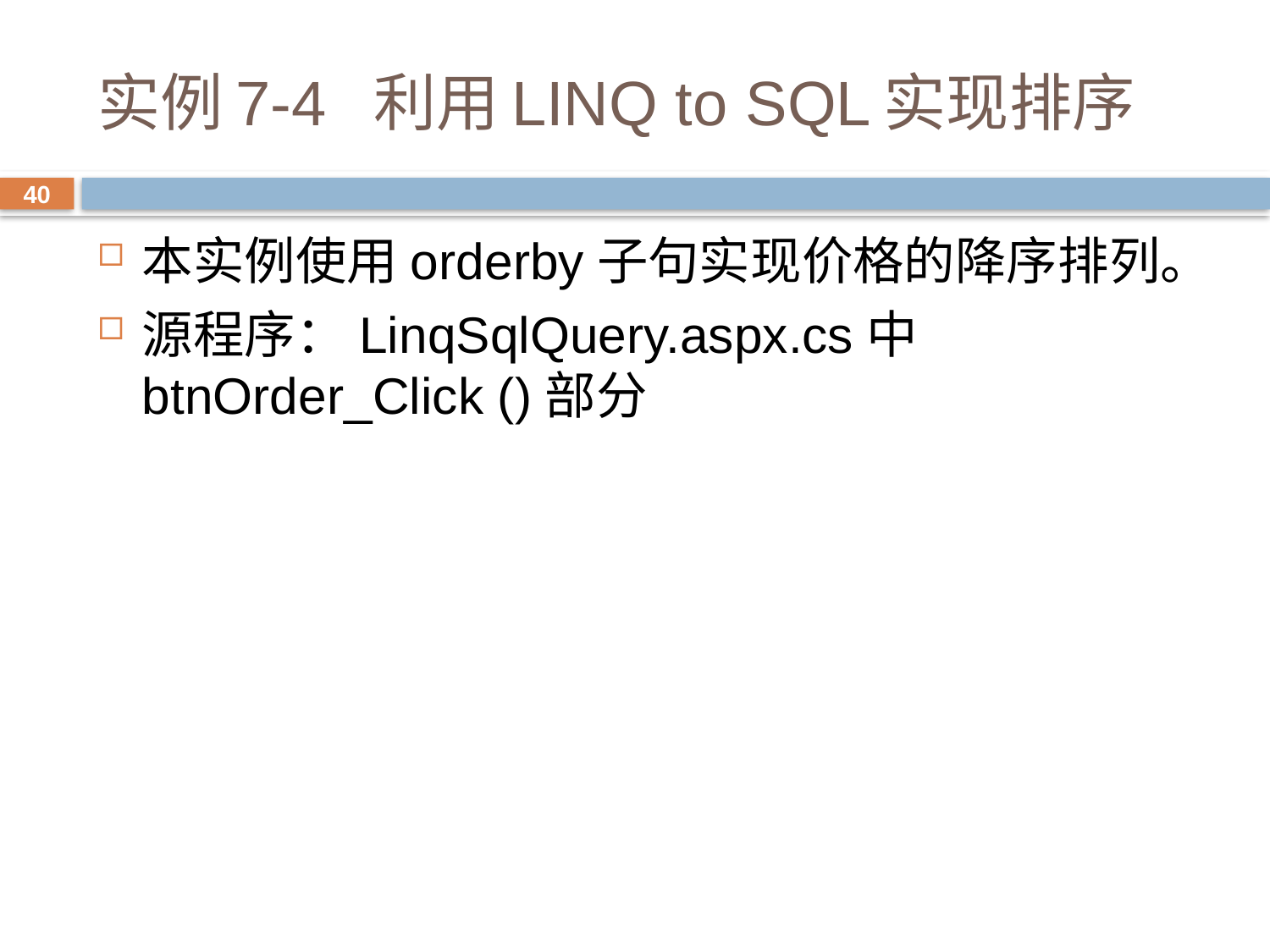

# 实例7-4  利用LINQ to SQL实现排序
40
本实例使用orderby子句实现价格的降序排列。
源程序：LinqSqlQuery.aspx.cs中btnOrder_Click ()部分